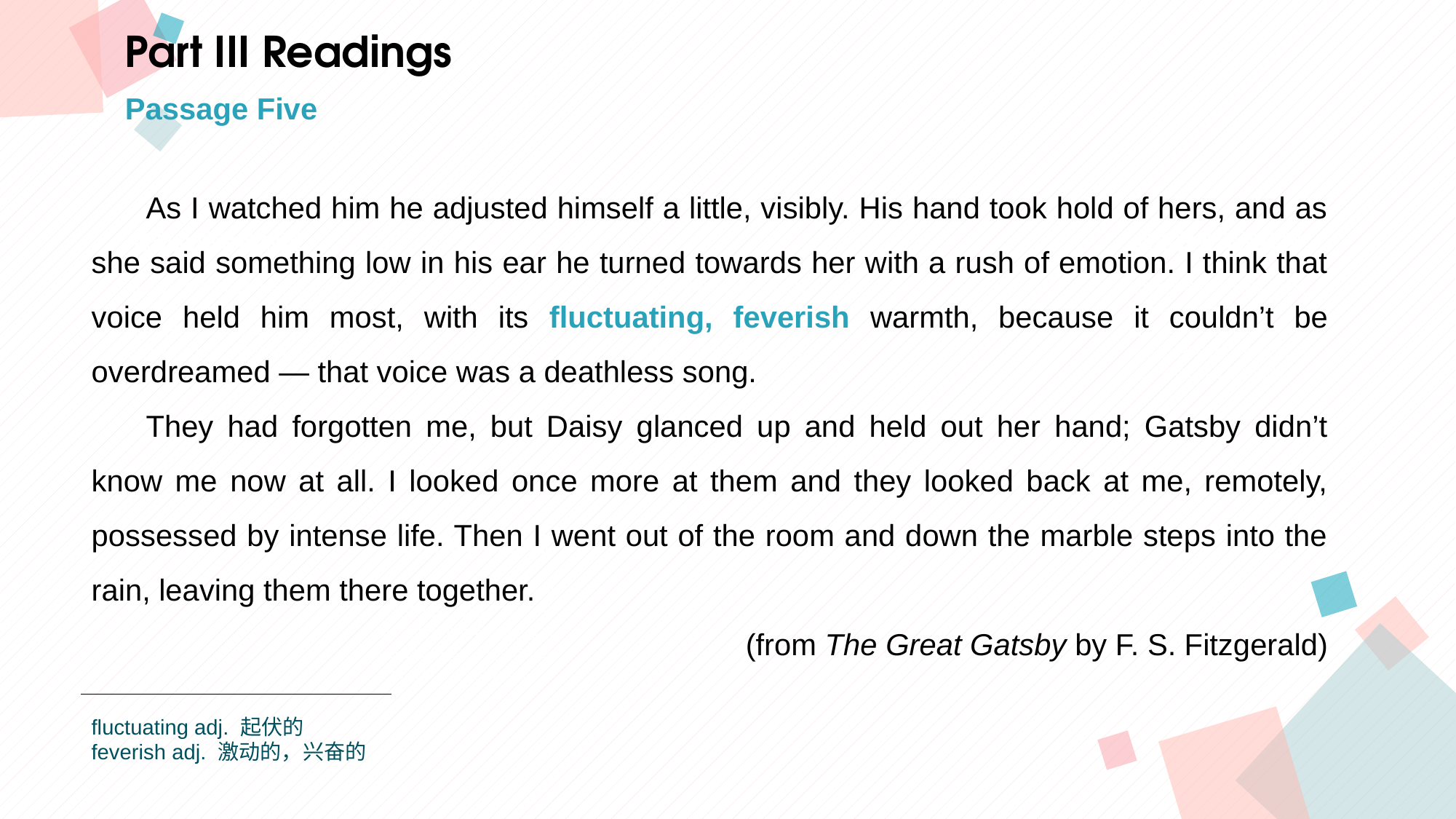

Part III Readings
Passage Five

As I watched him he adjusted himself a little, visibly. His hand took hold of hers, and as she said something low in his ear he turned towards her with a rush of emotion. I think that voice held him most, with its fluctuating, feverish warmth, because it couldn’t be overdreamed — that voice was a deathless song.
They had forgotten me, but Daisy glanced up and held out her hand; Gatsby didn’t know me now at all. I looked once more at them and they looked back at me, remotely, possessed by intense life. Then I went out of the room and down the marble steps into the rain, leaving them there together.
(from The Great Gatsby by F. S. Fitzgerald)
点击此处添加标题
点击此处添加标题
标题数字等都可以通过点击和重新输入进行更改，顶部“开始”面板中可以对字体、字号、颜色等进行修改。建议正文8-14号字，1.3倍字间距。
标题数字等都可以通过点击和重新输入进行更改，顶部“开始”面板中可以对字体、字号、颜色等进行修改。建议正文8-14号字，1.3倍字间距。
标题数字等都可以通过点击和重新输入进行更改，顶部“开始”面板中可以对字体、字号、颜色等进行修改。建议正文8-14号字，1.3倍字间距。
点击此处添加标题
标题数字等都可以通过点击和重新输入进行更改，顶部“开始”面板中可以对字体、字号、颜色等进行修改。建议正文8-14号字，1.3倍字间距。
fluctuating adj. 起伏的
feverish adj. 激动的，兴奋的